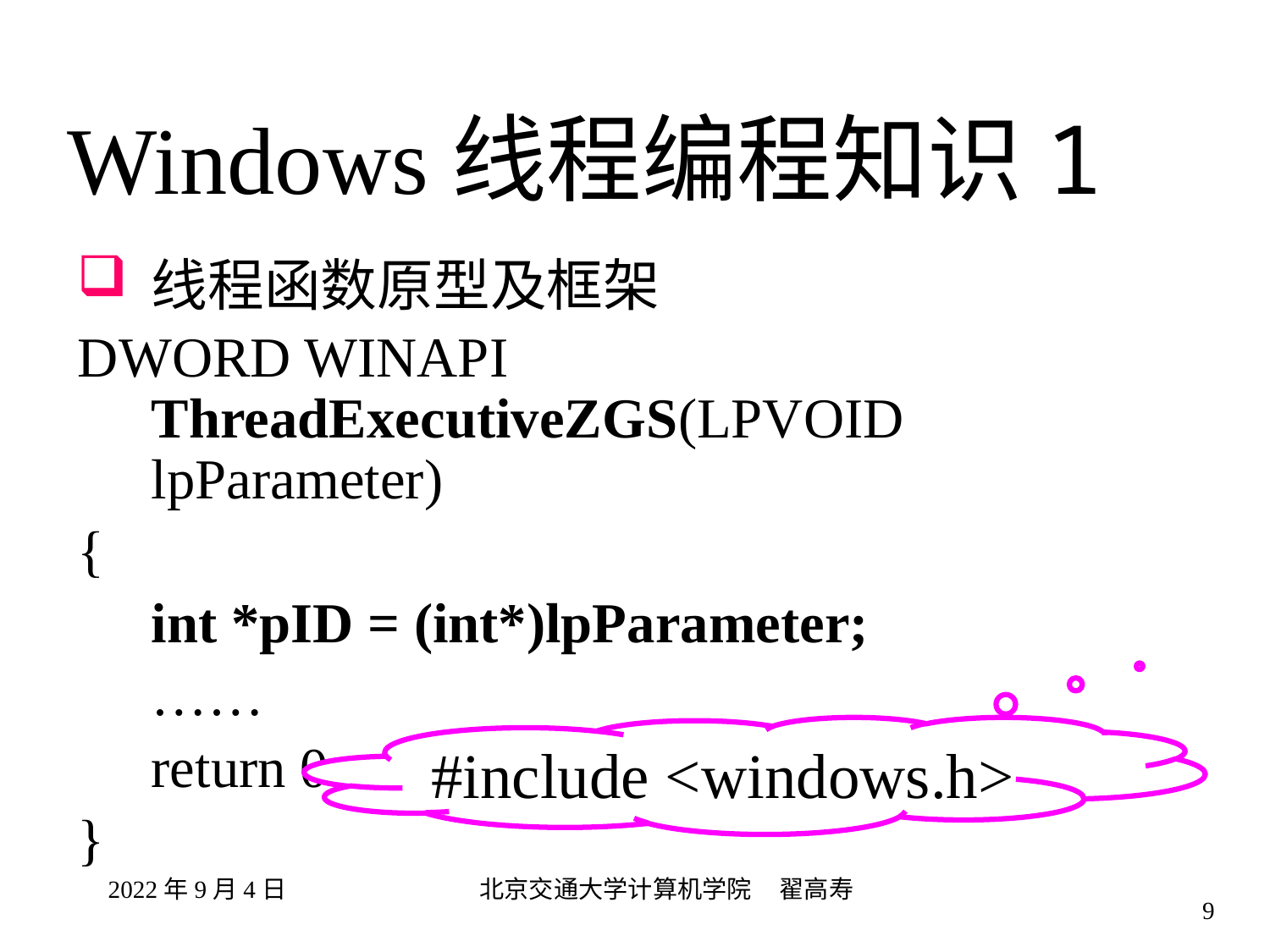

# Windows线程编程知识1
线程函数原型及框架
DWORD WINAPI ThreadExecutiveZGS(LPVOID lpParameter)
{
	int *pID = (int*)lpParameter;
	……
	return 0;
}
#include <windows.h>
2022年9月4日
北京交通大学计算机学院     翟高寿
9